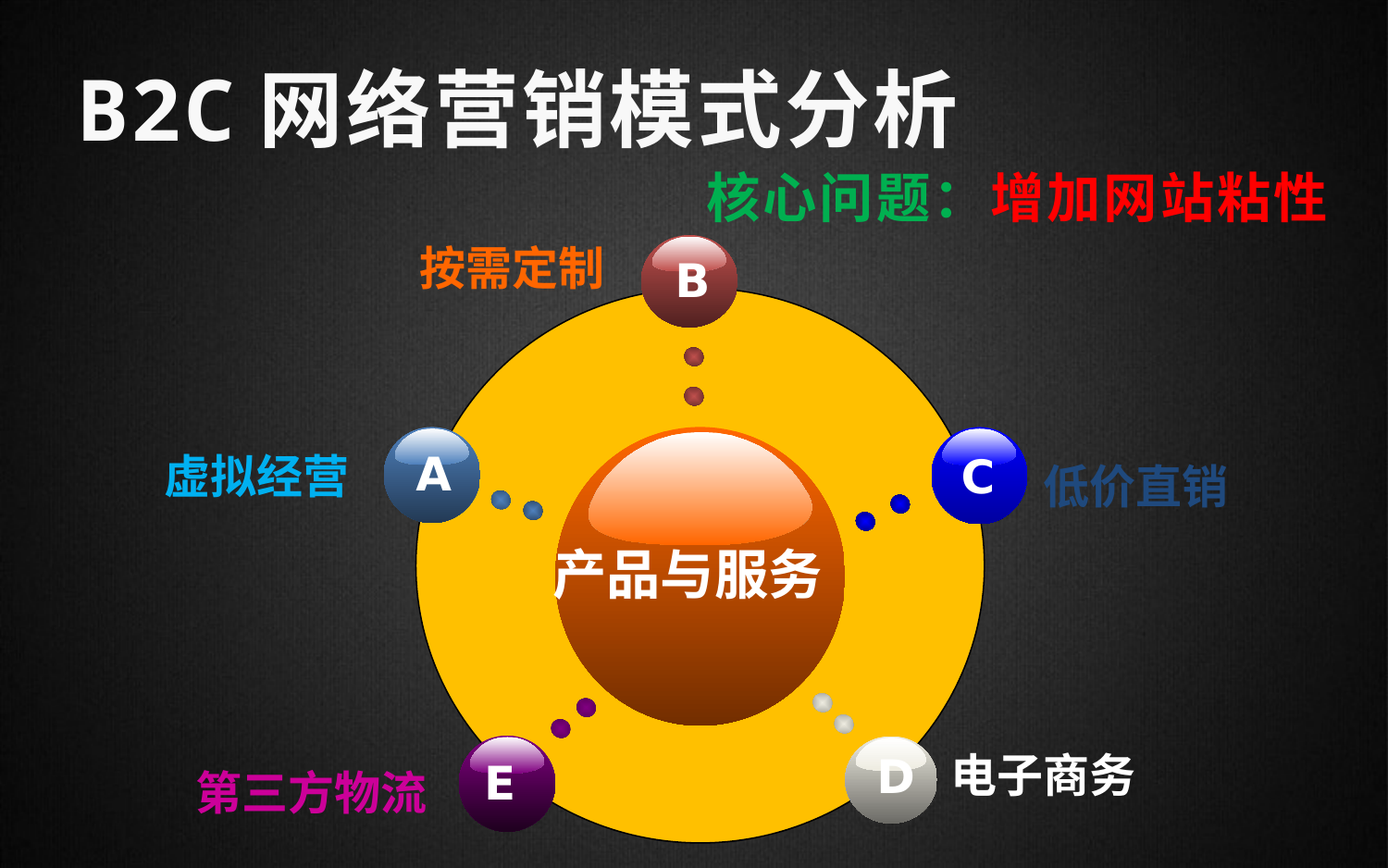

# B2C网络营销模式分析
核心问题：增加网站粘性
按需定制

B

低价直销

A

C
虚拟经营

产品与服务

第三方物流

E

D
电子商务
5